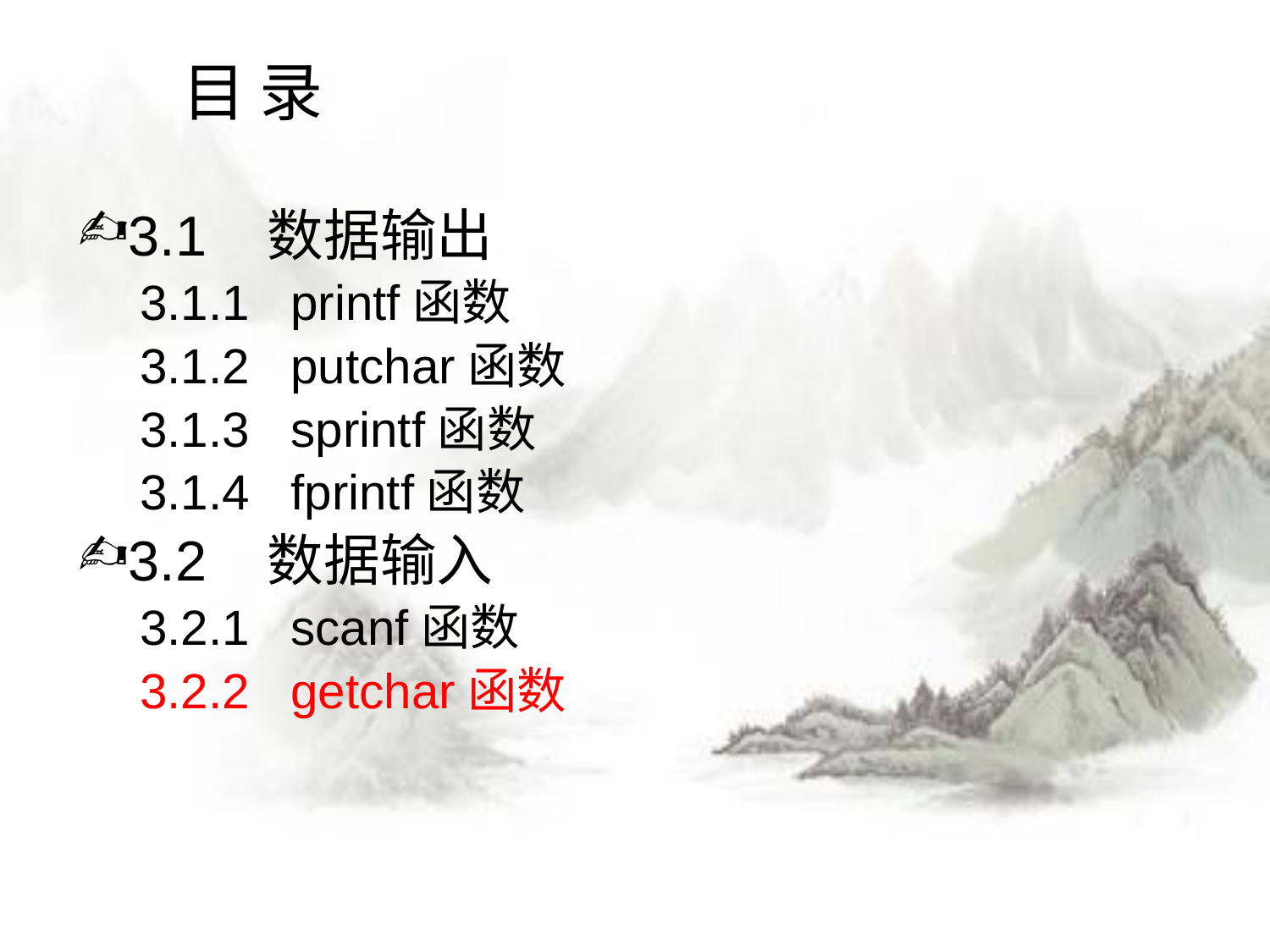

# 目 录
3.1   数据输出
3.1.1   printf函数
3.1.2   putchar函数
3.1.3   sprintf函数
3.1.4   fprintf函数
3.2   数据输入
3.2.1   scanf函数
3.2.2   getchar函数